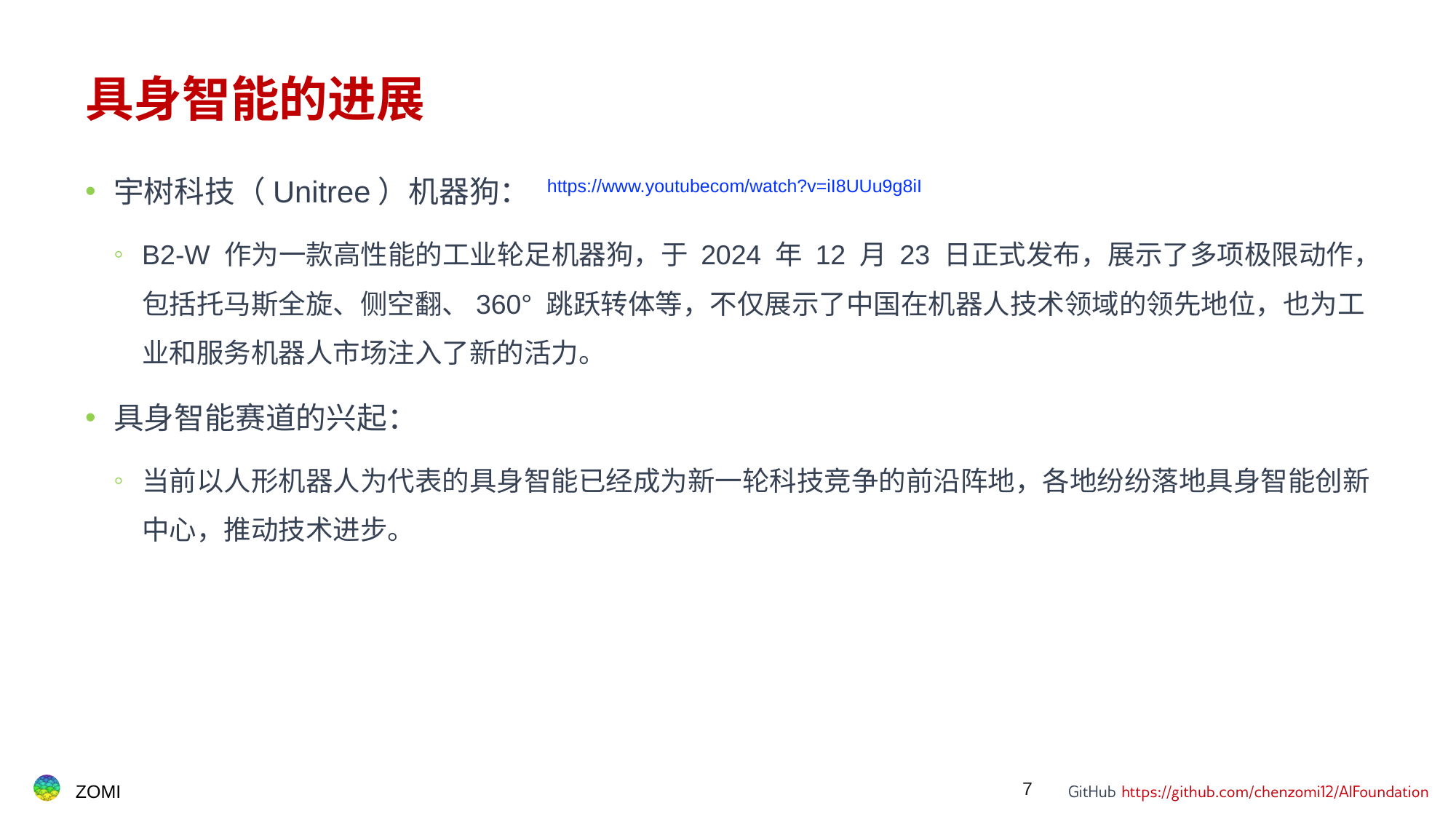

# 具身智能的进展
宇树科技（Unitree）机器狗：
B2-W 作为一款高性能的工业轮足机器狗，于 2024 年 12 月 23 日正式发布，展示了多项极限动作，包括托马斯全旋、侧空翻、360° 跳跃转体等，不仅展示了中国在机器人技术领域的领先地位，也为工业和服务机器人市场注入了新的活力。
具身智能赛道的兴起：
当前以人形机器人为代表的具身智能已经成为新一轮科技竞争的前沿阵地，各地纷纷落地具身智能创新中心，推动技术进步。

https://www.youtubecom/watch?v=iI8UUu9g8iI